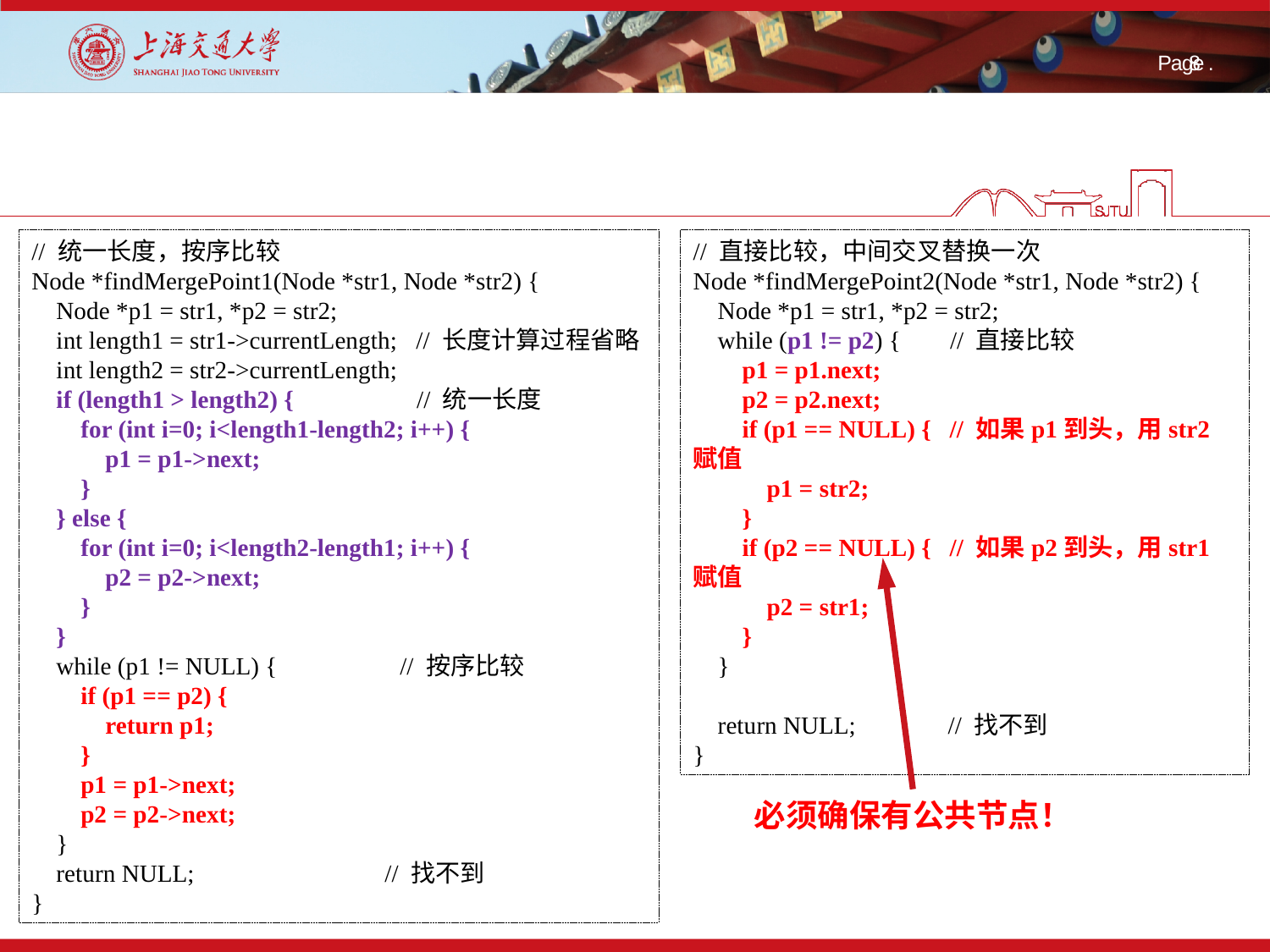

// 统一长度，按序比较
Node *findMergePoint1(Node *str1, Node *str2) {
    Node *p1 = str1, *p2 = str2;
    int length1 = str1->currentLength;   // 长度计算过程省略
    int length2 = str2->currentLength;
    if (length1 > length2) {                    // 统一长度
        for (int i=0; i<length1-length2; i++) {
            p1 = p1->next;
        }
    } else {
        for (int i=0; i<length2-length1; i++) {
            p2 = p2->next;
        }
    }
    while (p1 != NULL) {                    // 按序比较
        if (p1 == p2) {
            return p1;
        }
        p1 = p1->next;
        p2 = p2->next;
    }
    return NULL;                               // 找不到
}
// 直接比较，中间交叉替换一次
Node *findMergePoint2(Node *str1, Node *str2) {
    Node *p1 = str1, *p2 = str2;
    while (p1 != p2) {        // 直接比较
        p1 = p1.next;
        p2 = p2.next;
        if (p1 == NULL) {   // 如果p1到头，用str2赋值
            p1 = str2;
        }
        if (p2 == NULL) {   // 如果p2到头，用str1赋值
            p2 = str1;
        }
    }

    return NULL;               // 找不到
}
必须确保有公共节点！